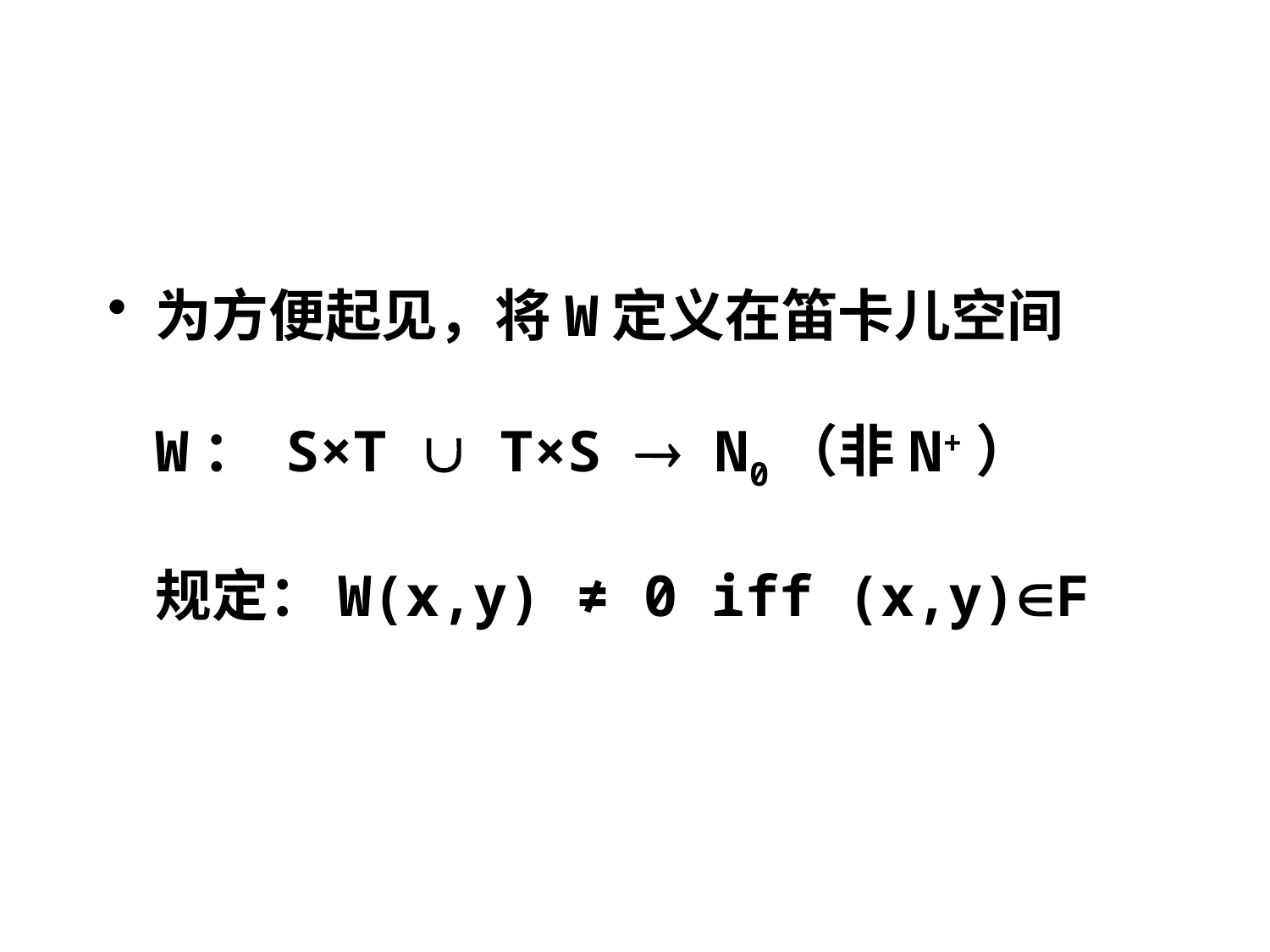

为方便起见，将W定义在笛卡儿空间
W： S×T ∪ T×S → N0（非N+）
规定：W(x,y) ≠ 0 iff (x,y)∈F